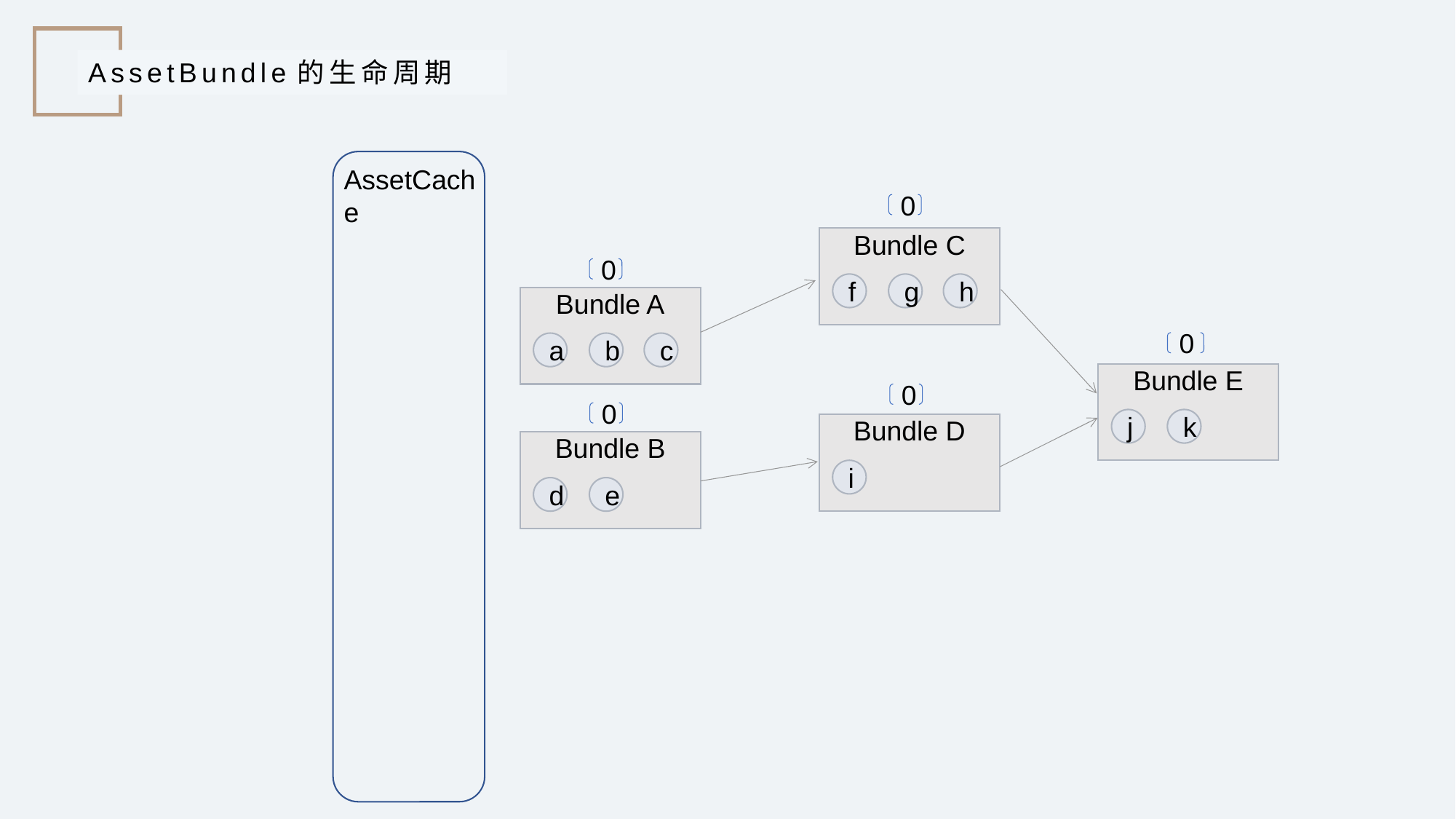

AssetBundle的生命周期

AssetCache
0
Bundle C

0
f
g
h
Bundle A

0
a
b
c
Bundle E

0
0
j
k
Bundle D

Bundle B

i
d
e